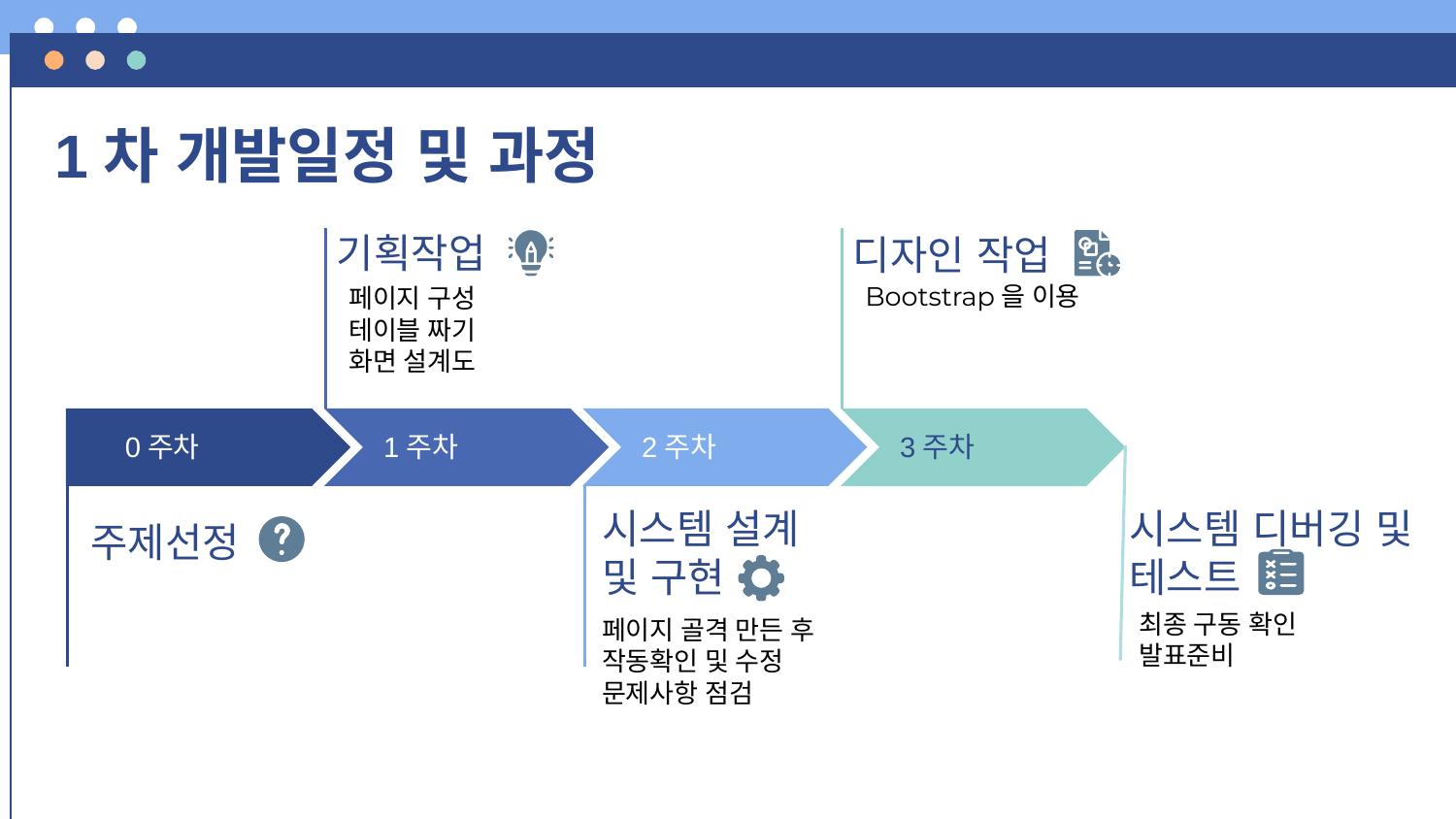

1차 개발일정 및 과정
기획작업
디자인 작업

Bootstrap을 이용
페이지 구성
테이블 짜기
화면 설계도

0주차
1주차
2주차
3주차
시스템 디버깅 및 테스트
시스템 설계 및 구현
주제선정

최종 구동 확인
발표준비
페이지 골격 만든 후 작동확인 및 수정
문제사항 점검